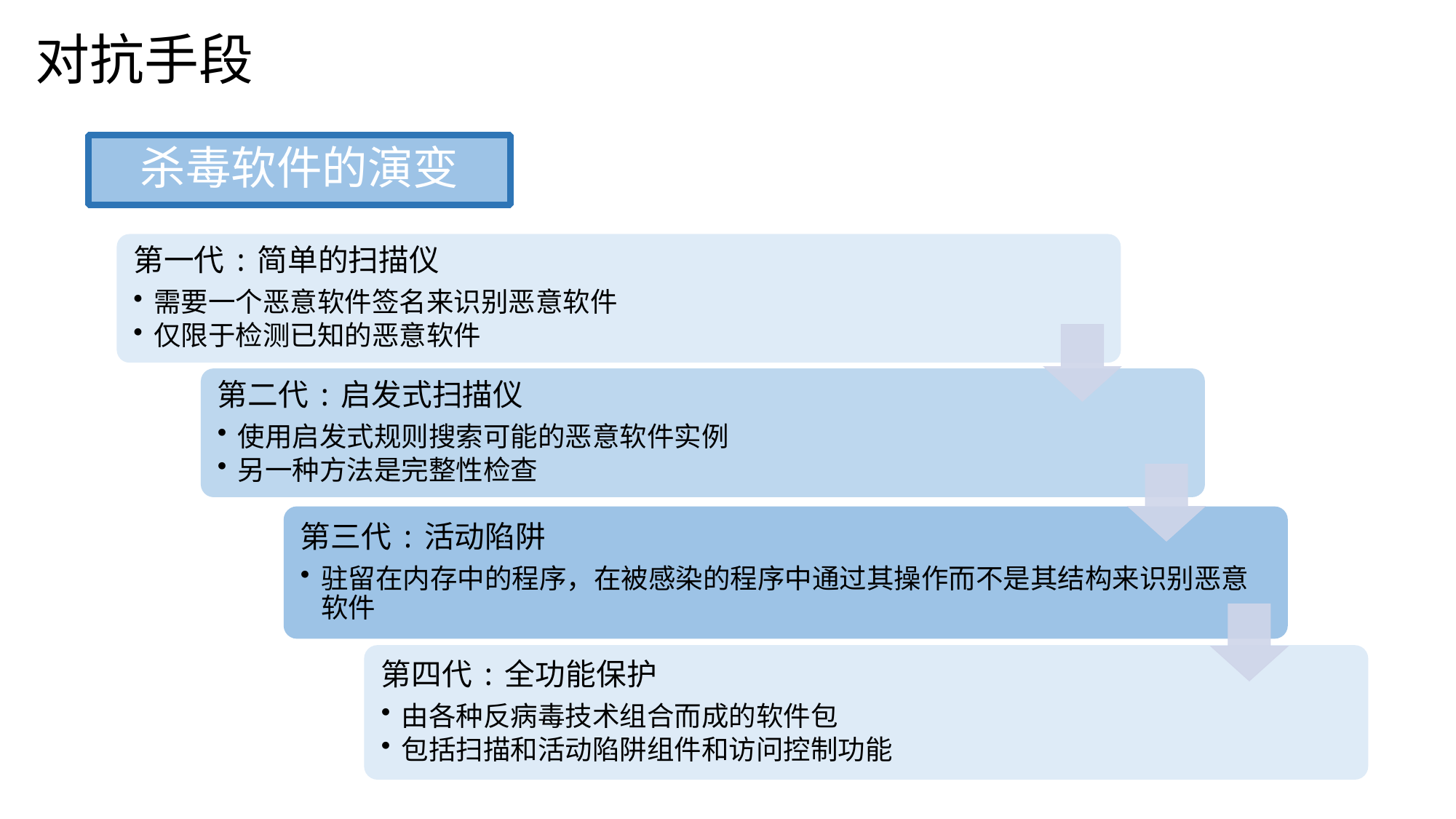

对抗手段

杀毒软件的演变
第一代:简单的扫描仪
需要一个恶意软件签名来识别恶意软件
仅限于检测已知的恶意软件
第二代:启发式扫描仪
使用启发式规则搜索可能的恶意软件实例
另一种方法是完整性检查
第三代:活动陷阱
驻留在内存中的程序，在被感染的程序中通过其操作而不是其结构来识别恶意软件
第四代:全功能保护
由各种反病毒技术组合而成的软件包
包括扫描和活动陷阱组件和访问控制功能